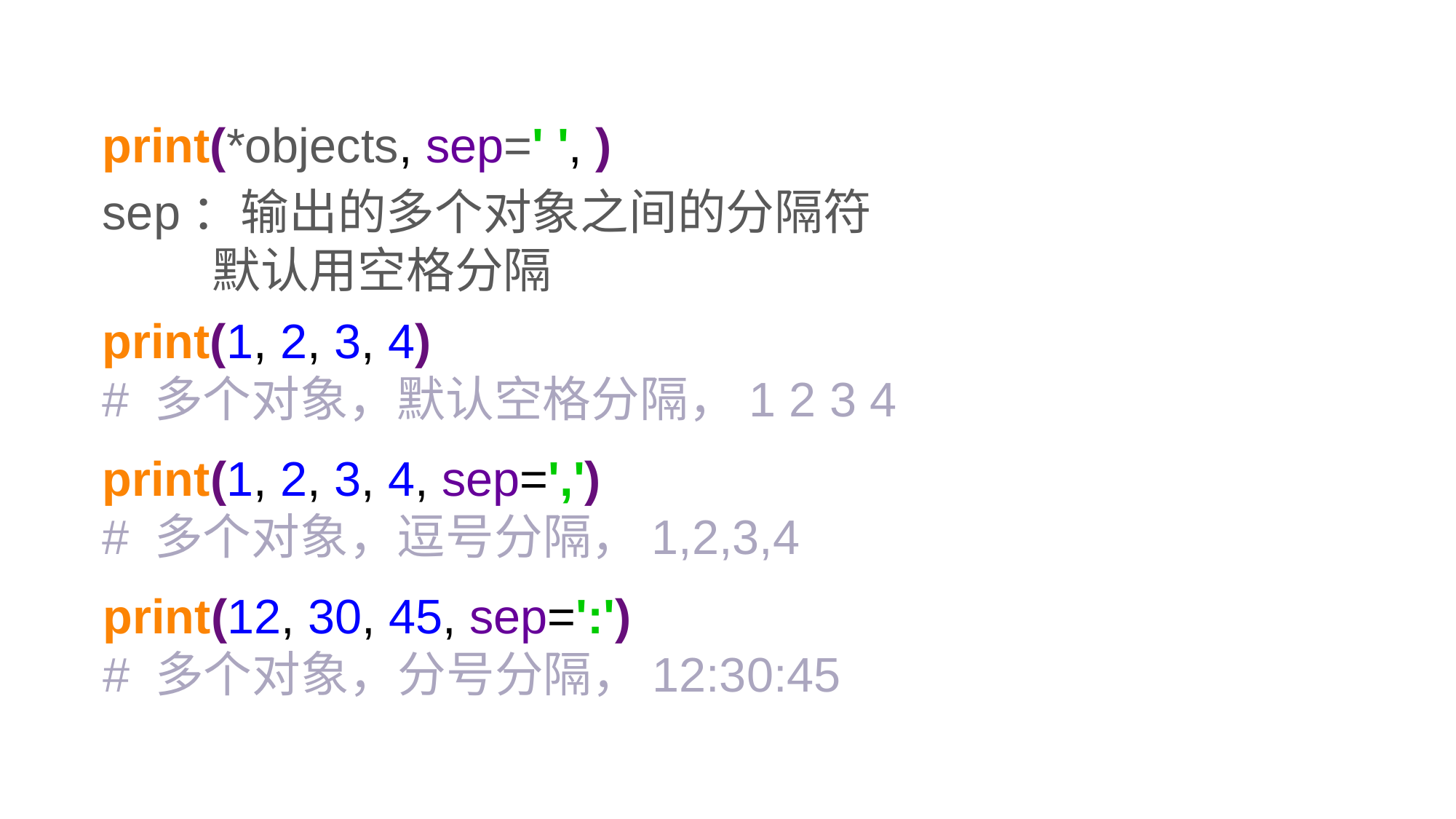

print(*objects, sep=' ', )
sep：输出的多个对象之间的分隔符
         默认用空格分隔
print(1, 2, 3, 4)
# 多个对象，默认空格分隔，1 2 3 4
print(1, 2, 3, 4, sep=',')
# 多个对象，逗号分隔，1,2,3,4
print(12, 30, 45, sep=':')
# 多个对象，分号分隔，12:30:45